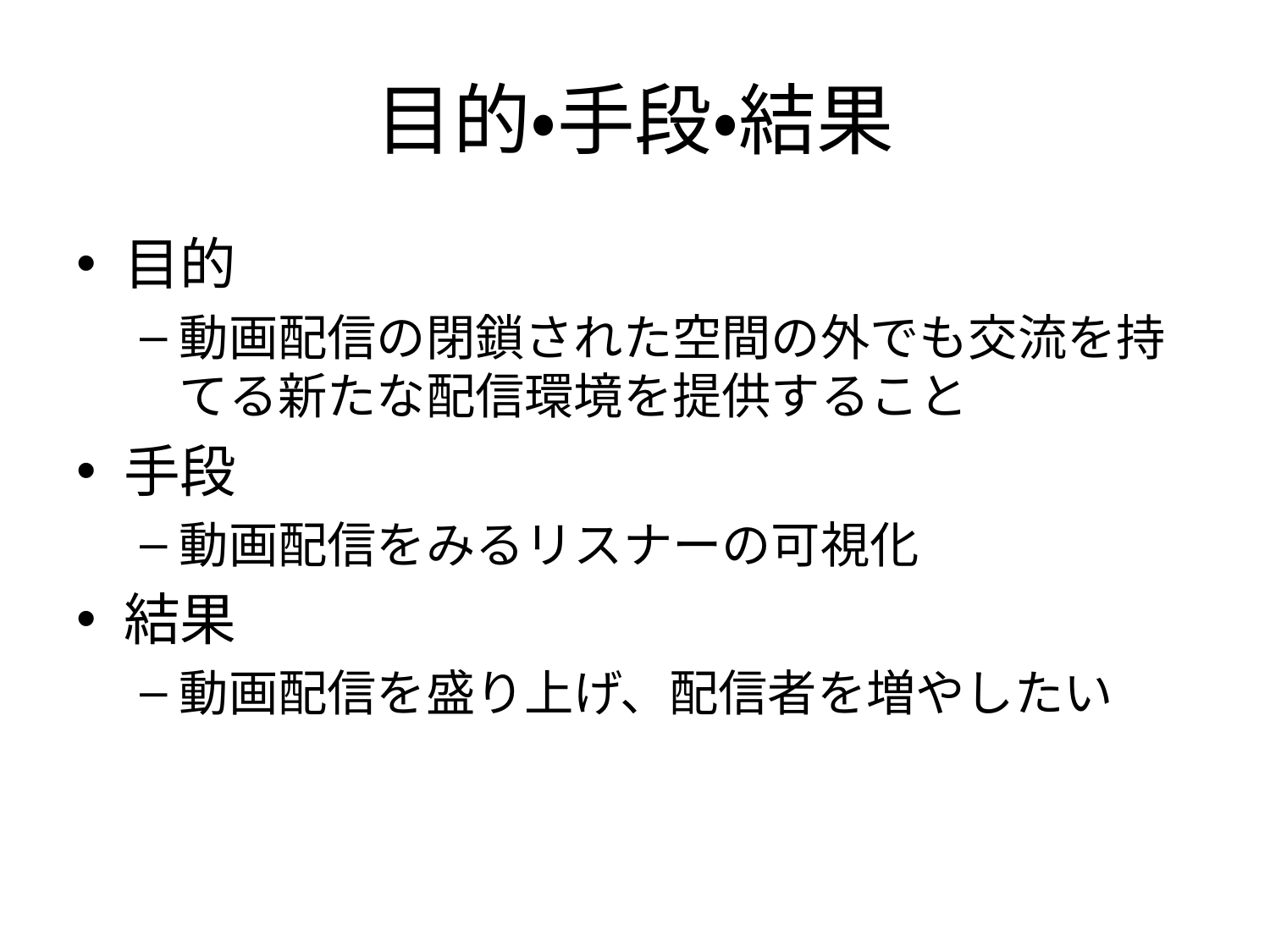

# 目的・手段・結果
目的
動画配信の閉鎖された空間の外でも交流を持てる新たな配信環境を提供すること
手段
動画配信をみるリスナーの可視化
結果
動画配信を盛り上げ、配信者を増やしたい